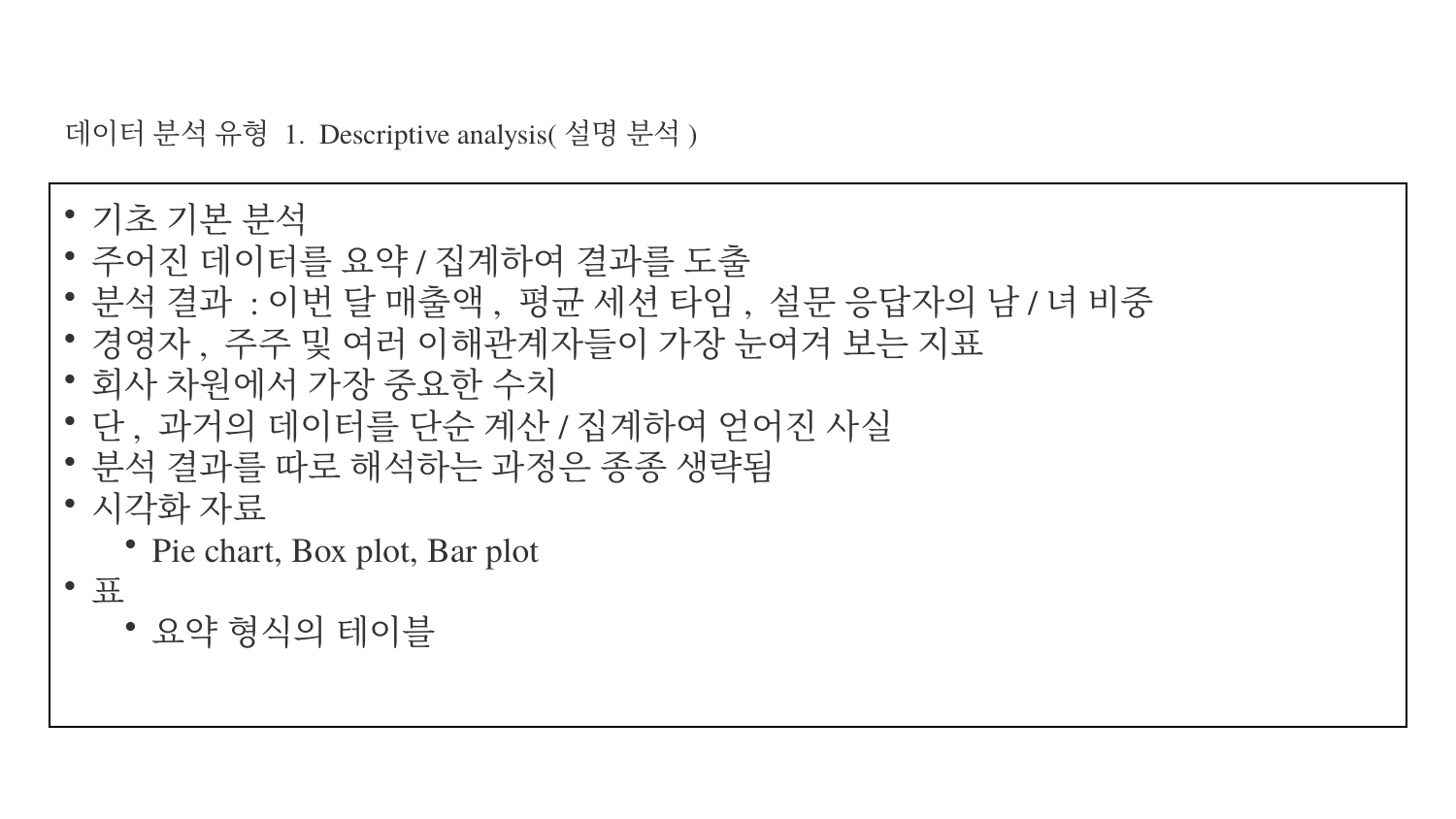

# 데이터 분석 유형 1.  Descriptive analysis(설명 분석)
기초 기본 분석
주어진 데이터를 요약/집계하여 결과를 도출
분석 결과 :이번 달 매출액, 평균 세션 타임, 설문 응답자의 남/녀 비중
경영자, 주주 및 여러 이해관계자들이 가장 눈여겨 보는 지표
회사 차원에서 가장 중요한 수치
단, 과거의 데이터를 단순 계산/집계하여 얻어진 사실
분석 결과를 따로 해석하는 과정은 종종 생략됨
시각화 자료
Pie chart, Box plot, Bar plot
표
요약 형식의 테이블